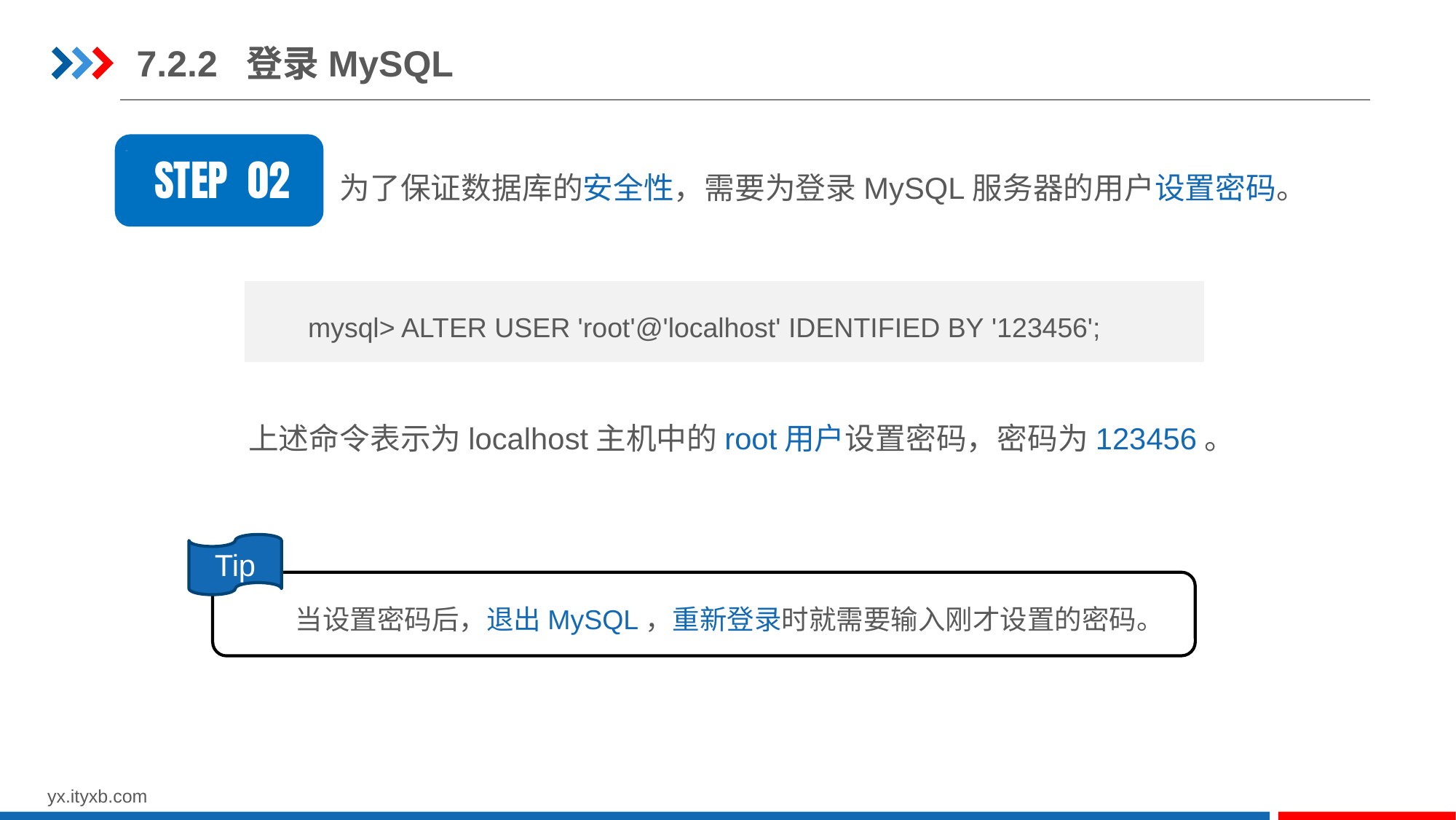

7.2.2  登录MySQL

为了保证数据库的安全性，需要为登录MySQL服务器的用户设置密码。
STEP  02

mysql> ALTER USER 'root'@'localhost' IDENTIFIED BY '123456';
上述命令表示为localhost主机中的root用户设置密码，密码为123456。
Tip

当设置密码后，退出MySQL，重新登录时就需要输入刚才设置的密码。